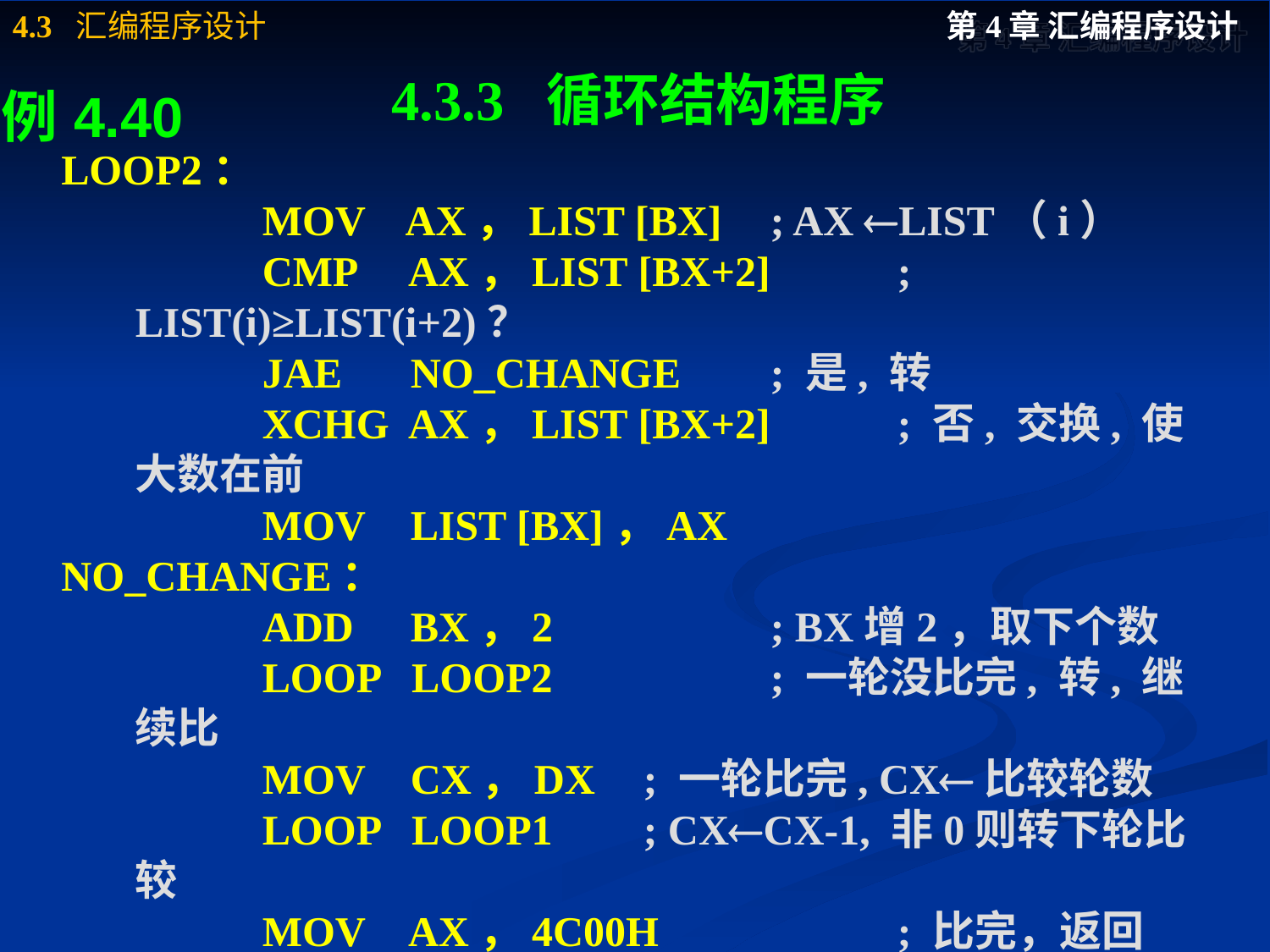

# 4.3.3  循环结构程序
例4.40
LOOP2：
 		MOV    AX，LIST [BX]	; AX ←LIST（i）
		CMP	  AX，LIST [BX+2]	; LIST(i)≥LIST(i+2)？
		JAE	  NO_CHANGE 	; 是, 转
		XCHG  AX，LIST [BX+2]	; 否, 交换, 使大数在前
		MOV	  LIST [BX]，AX
NO_CHANGE：
		ADD	  BX，2		; BX增2，取下个数
		LOOP   LOOP2		; 一轮没比完, 转, 继续比
		MOV	  CX，DX	; 一轮比完, CX←比较轮数
		LOOP   LOOP1	; CX←CX-1, 非0则转下轮比较
		MOV  	  AX，4C00H		; 比完，返回DOS
		INT	  21H
SORT	ENDS
		END	BEGIN